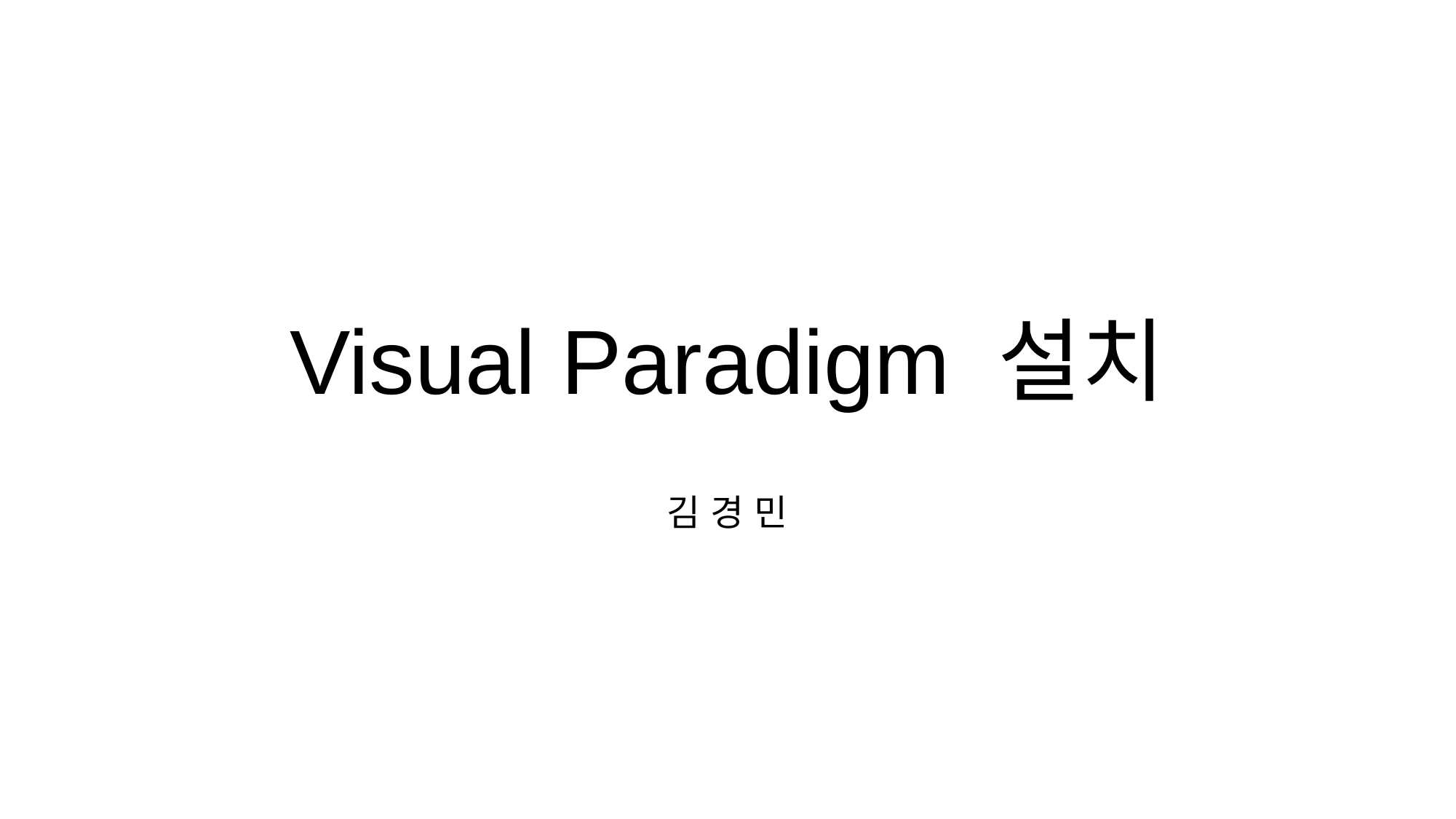

# Visual Paradigm 설치

김 경 민